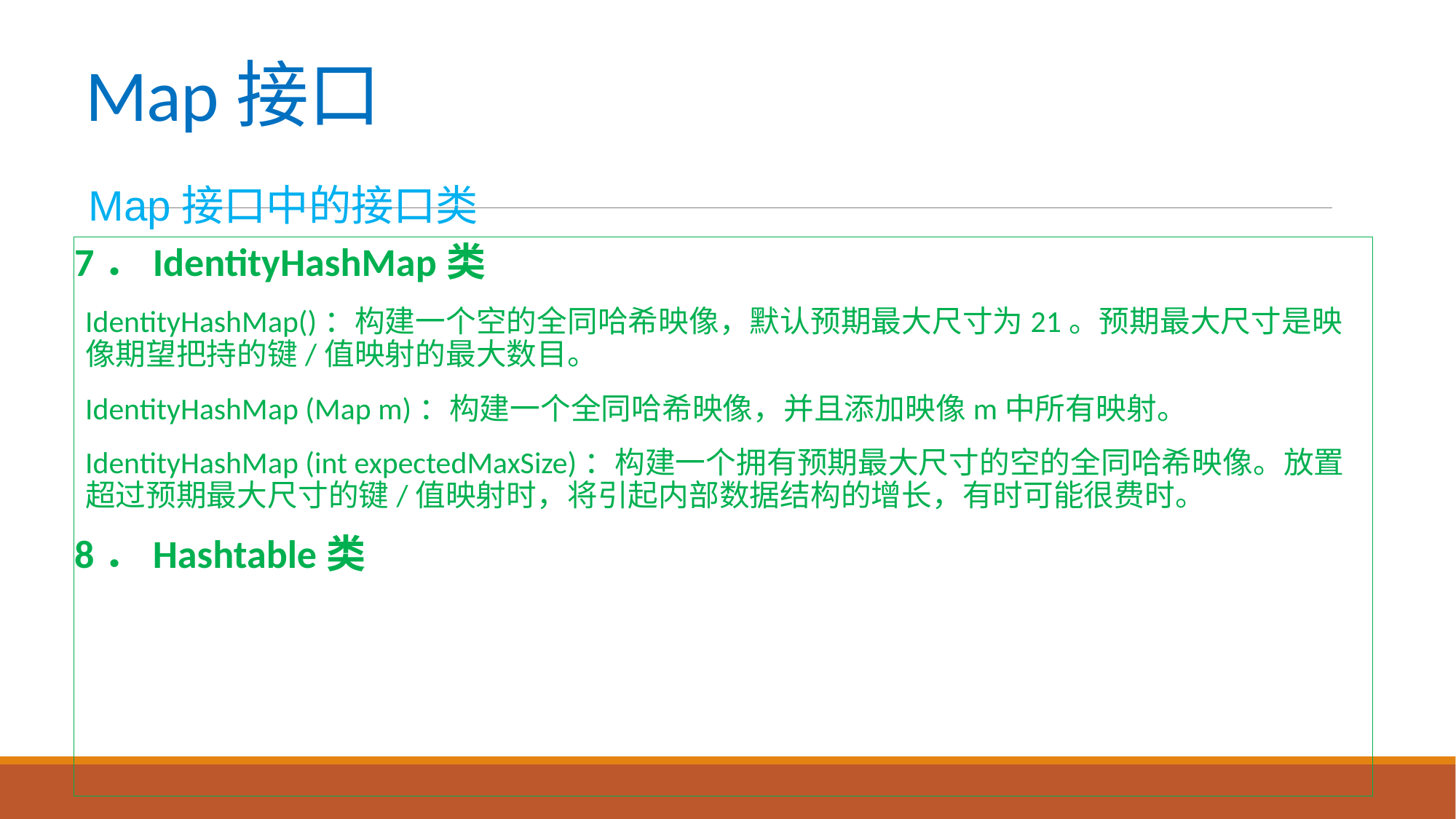

# Map接口
Map接口中的接口类
7．IdentityHashMap类
IdentityHashMap()：构建一个空的全同哈希映像，默认预期最大尺寸为21。预期最大尺寸是映像期望把持的键/值映射的最大数目。
IdentityHashMap (Map m)：构建一个全同哈希映像，并且添加映像m中所有映射。
IdentityHashMap (int expectedMaxSize)：构建一个拥有预期最大尺寸的空的全同哈希映像。放置超过预期最大尺寸的键/值映射时，将引起内部数据结构的增长，有时可能很费时。
8．Hashtable类